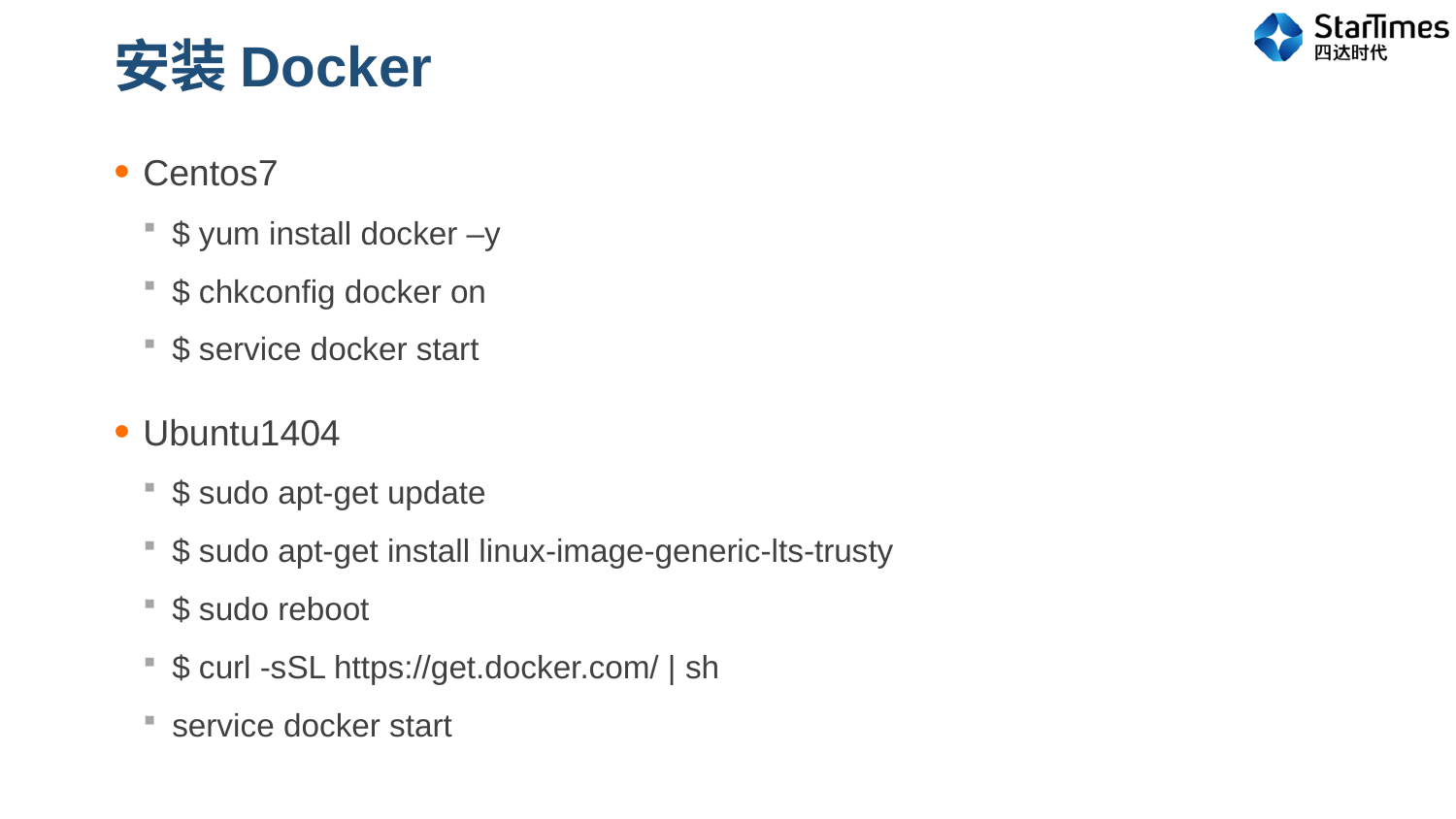

# 安装Docker
Centos7
$ yum install docker –y
$ chkconfig docker on
$ service docker start
Ubuntu1404
$ sudo apt-get update
$ sudo apt-get install linux-image-generic-lts-trusty
$ sudo reboot
$ curl -sSL https://get.docker.com/ | sh
service docker start
6